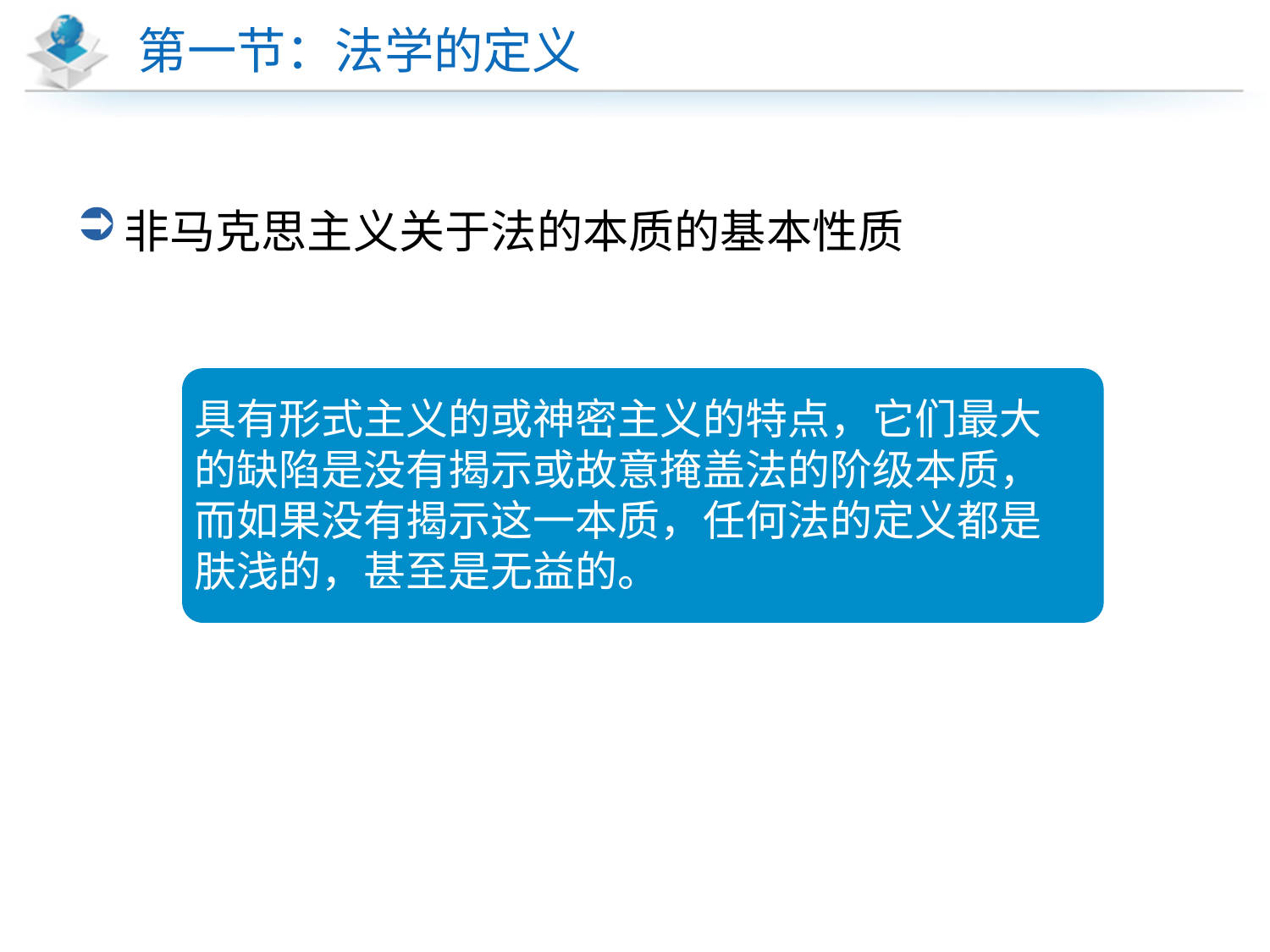

# 第一节：法学的定义
非马克思主义关于法的本质的基本性质

具有形式主义的或神密主义的特点，它们最大的缺陷是没有揭示或故意掩盖法的阶级本质，而如果没有揭示这一本质，任何法的定义都是肤浅的，甚至是无益的。